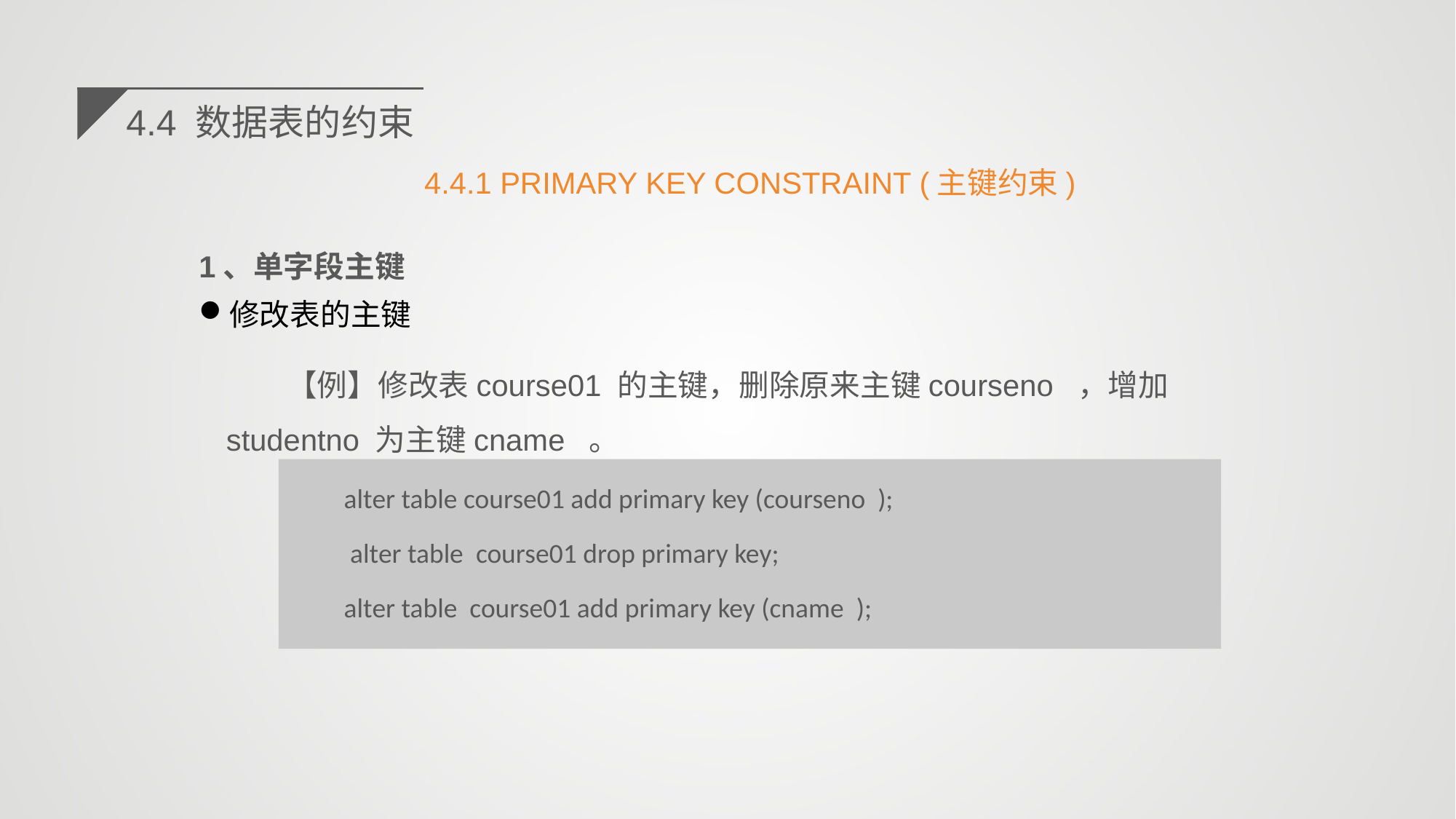

4.4 数据表的约束

4.4.1 PRIMARY KEY CONSTRAINT (主键约束)
1、单字段主键
修改表的主键
【例】修改表course01 的主键，删除原来主键courseno  ，增加studentno 为主键cname  。

alter table course01 add primary key (courseno  );
 alter table  course01 drop primary key;
alter table  course01 add primary key (cname  );